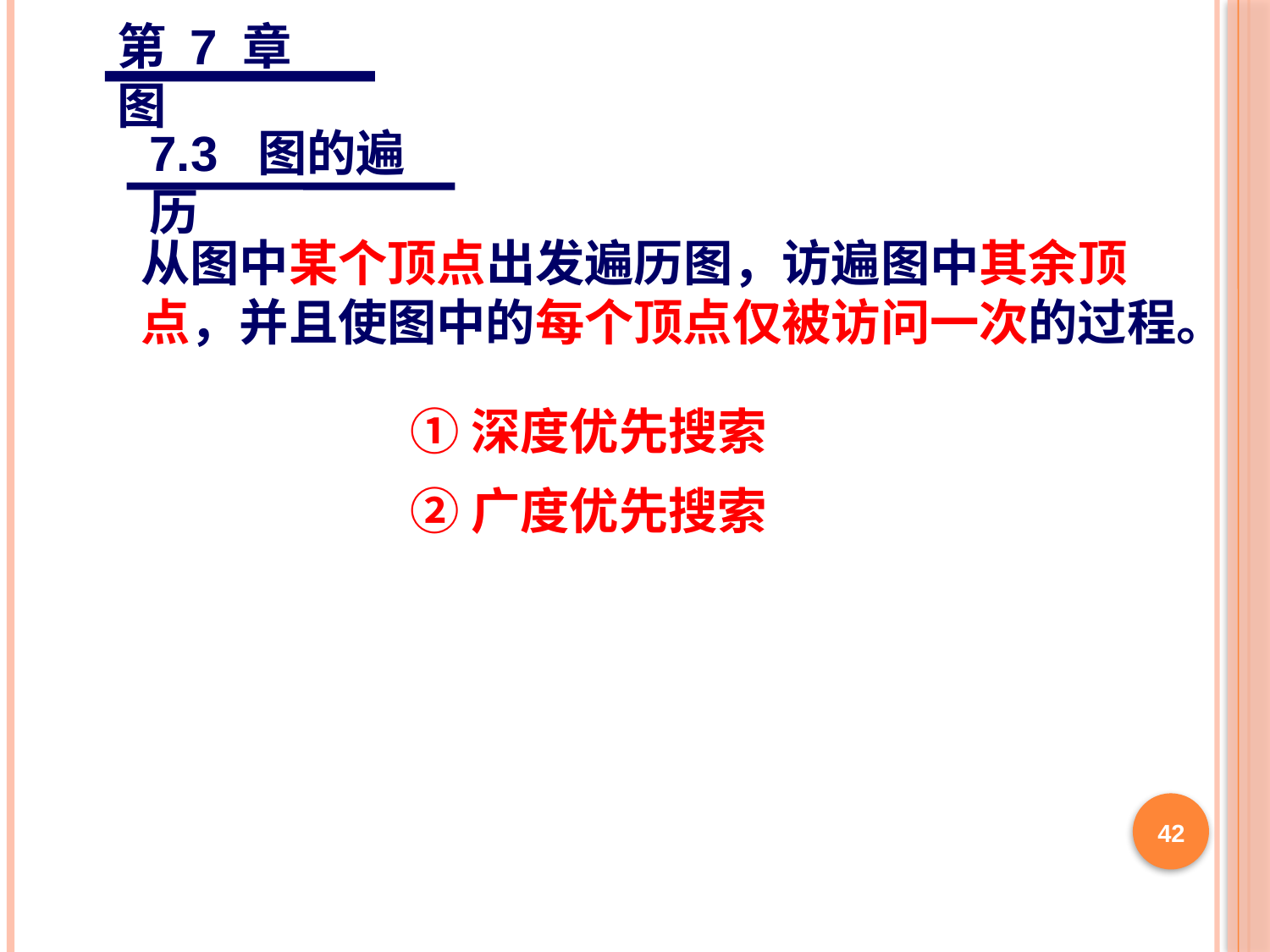

第 7 章  图

7.3  图的遍历

从图中某个顶点出发遍历图，访遍图中其余顶
点，并且使图中的每个顶点仅被访问一次的过程。
①深度优先搜索
②广度优先搜索
42